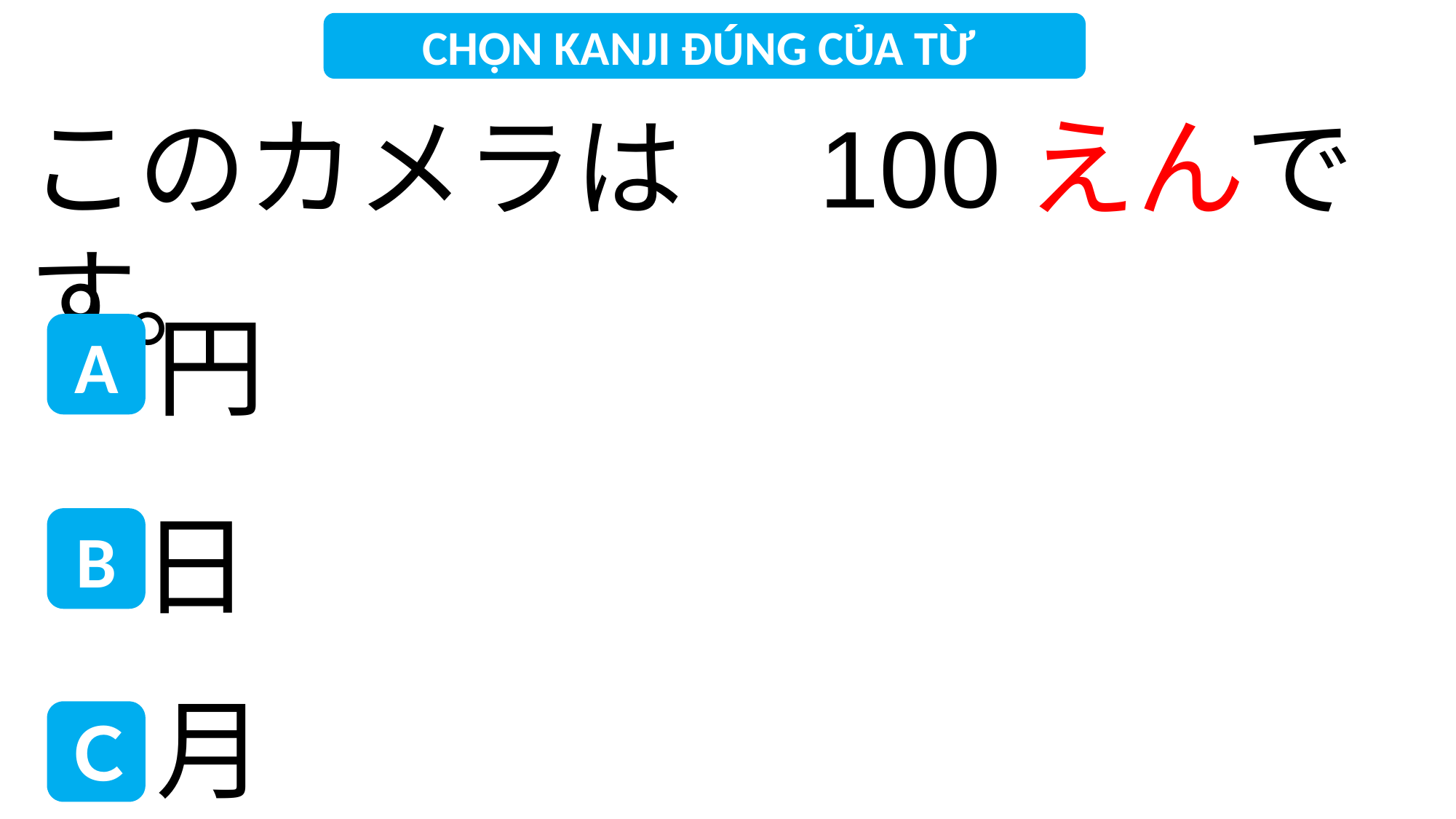

CHỌN KANJI ĐÚNG CỦA TỪ
このカメラは　100えんです。
円
A
日
B
月
Ｃ